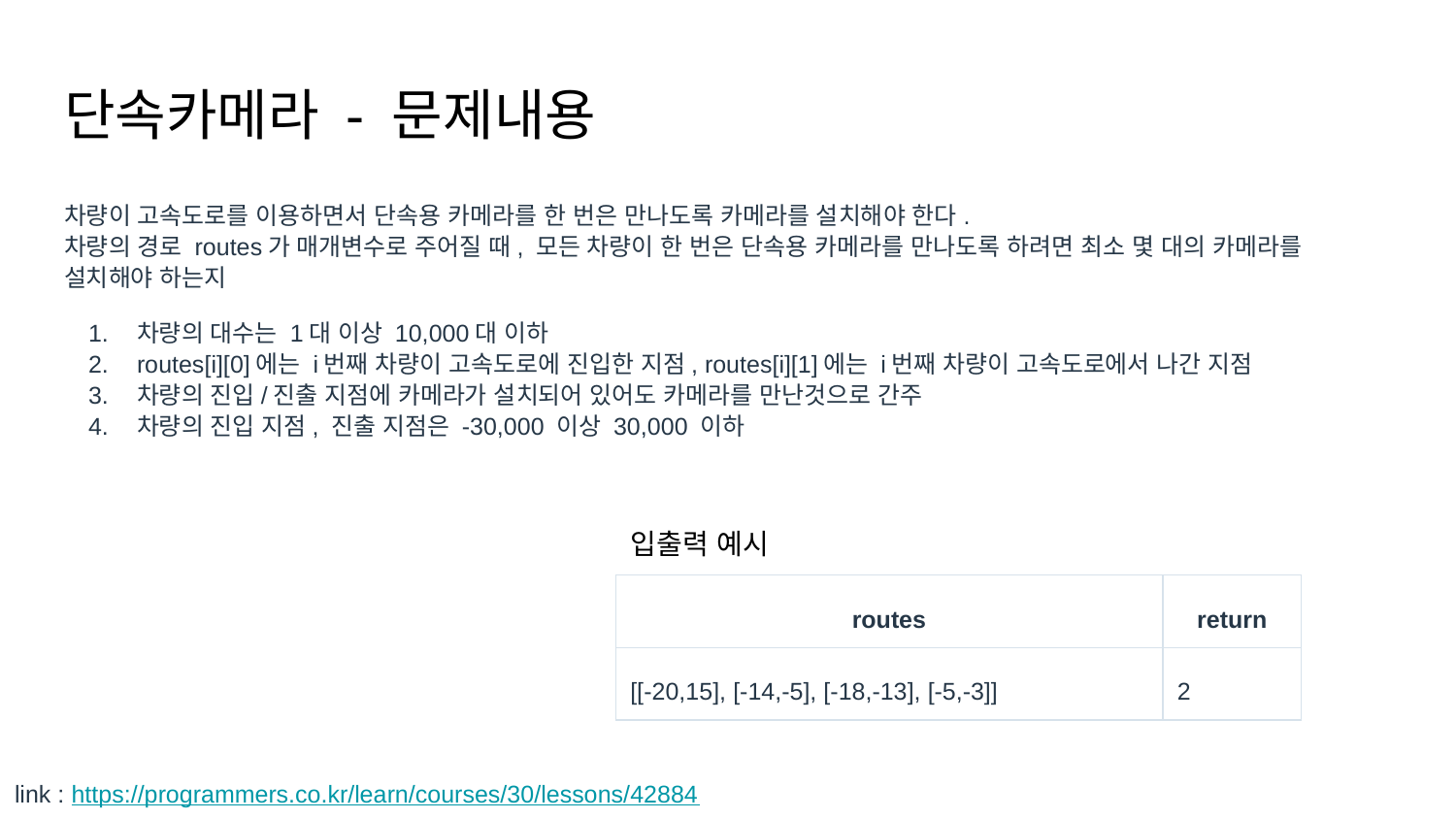

# 단속카메라 - 문제내용
차량이 고속도로를 이용하면서 단속용 카메라를 한 번은 만나도록 카메라를 설치해야 한다.
차량의 경로 routes가 매개변수로 주어질 때, 모든 차량이 한 번은 단속용 카메라를 만나도록 하려면 최소 몇 대의 카메라를 설치해야 하는지
차량의 대수는 1대 이상 10,000대 이하
routes[i][0]에는 i번째 차량이 고속도로에 진입한 지점, routes[i][1]에는 i번째 차량이 고속도로에서 나간 지점
차량의 진입/진출 지점에 카메라가 설치되어 있어도 카메라를 만난것으로 간주
차량의 진입 지점, 진출 지점은 -30,000 이상 30,000 이하

입출력 예시
| routes | return |
| --- | --- |
| [[-20,15], [-14,-5], [-18,-13], [-5,-3]] | 2 |
link : https://programmers.co.kr/learn/courses/30/lessons/42884